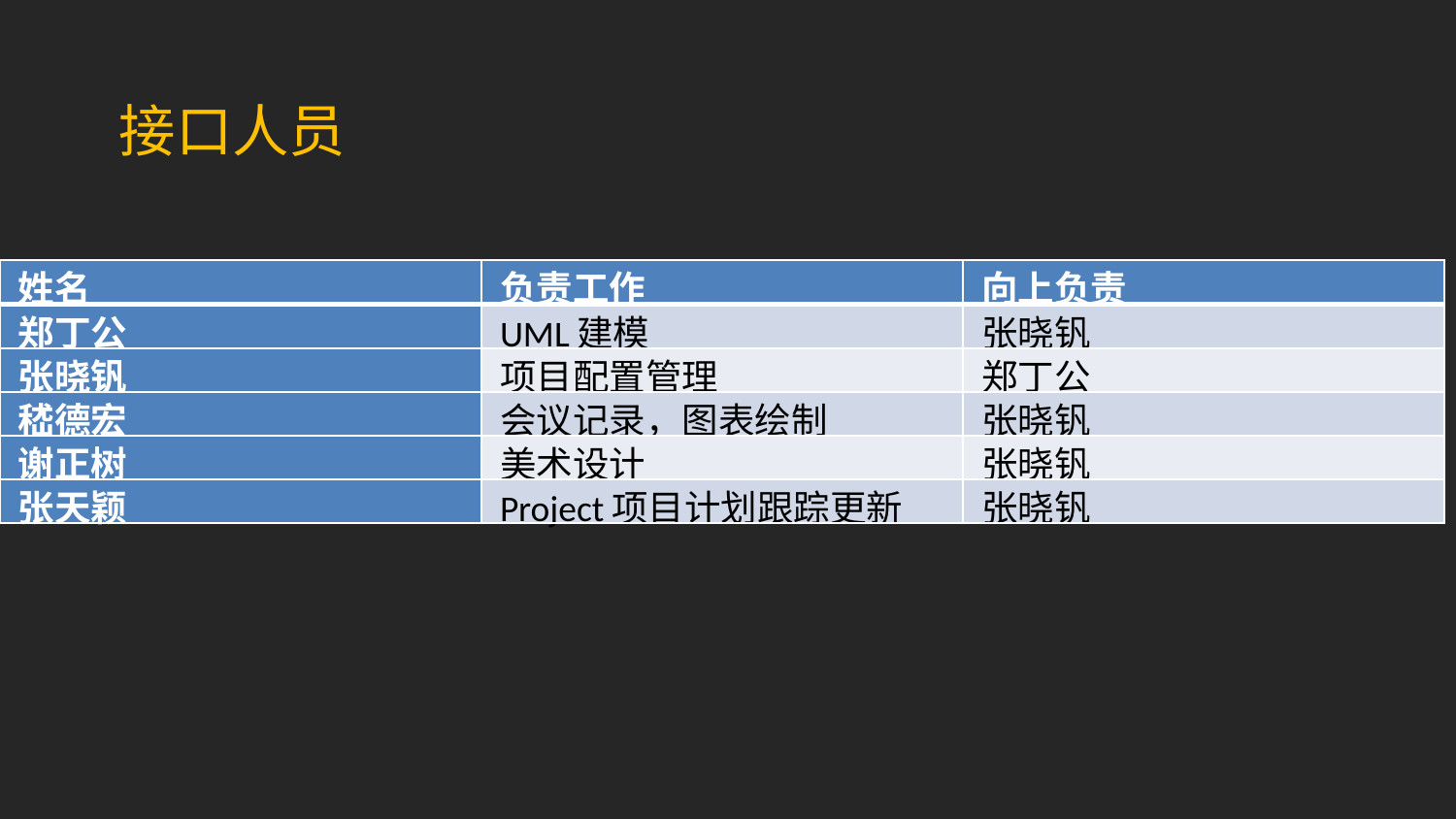

接口人员
| 姓名 | 负责工作 | 向上负责 |
| --- | --- | --- |
| 郑丁公 | UML建模 | 张晓钒 |
| 张晓钒 | 项目配置管理 | 郑丁公 |
| 嵇德宏 | 会议记录，图表绘制 | 张晓钒 |
| 谢正树 | 美术设计 | 张晓钒 |
| 张天颖 | Project项目计划跟踪更新 | 张晓钒 |